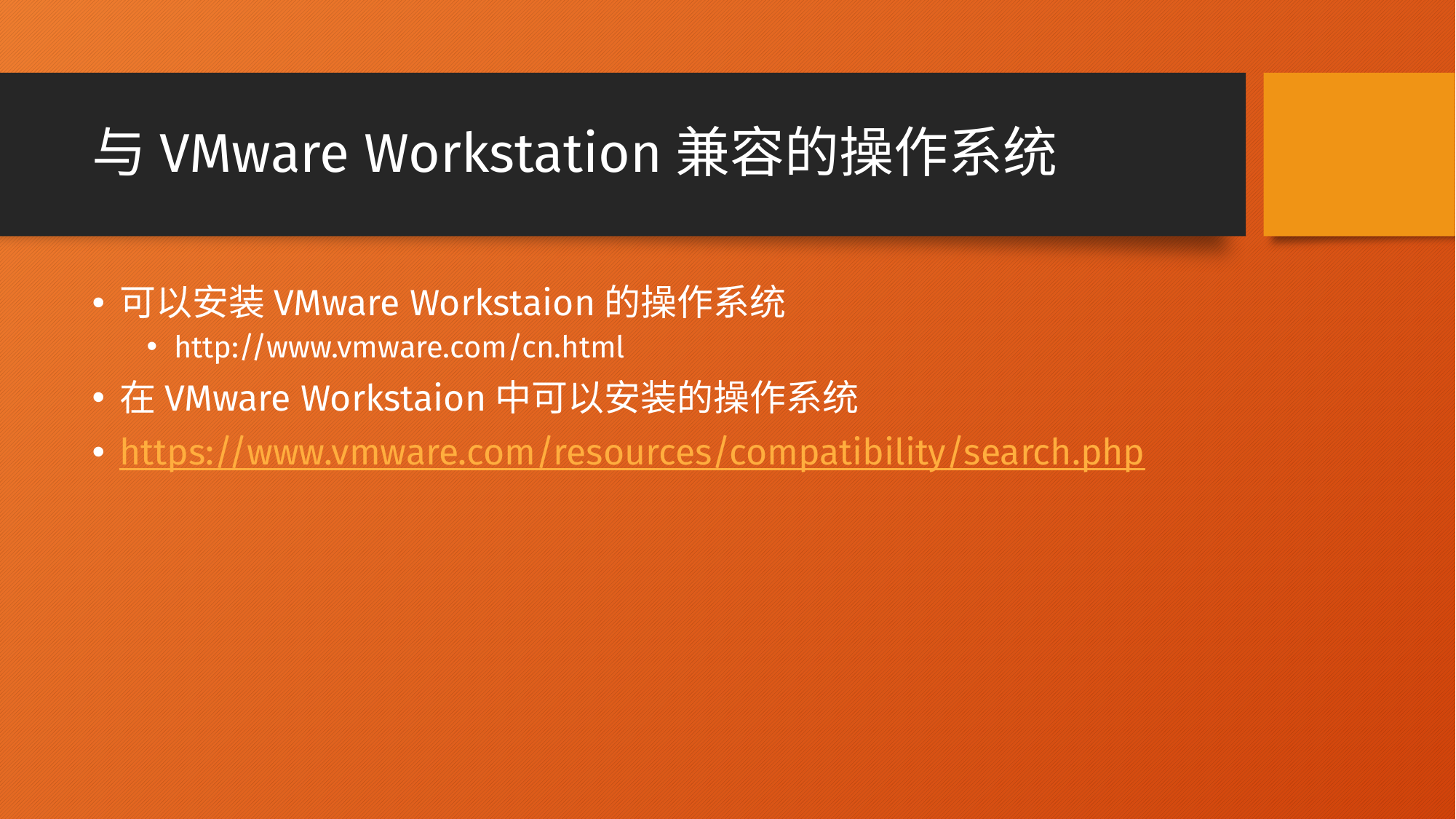

# 与VMware Workstation兼容的操作系统
可以安装VMware Workstaion的操作系统
http://www.vmware.com/cn.html
在VMware Workstaion中可以安装的操作系统
https://www.vmware.com/resources/compatibility/search.php